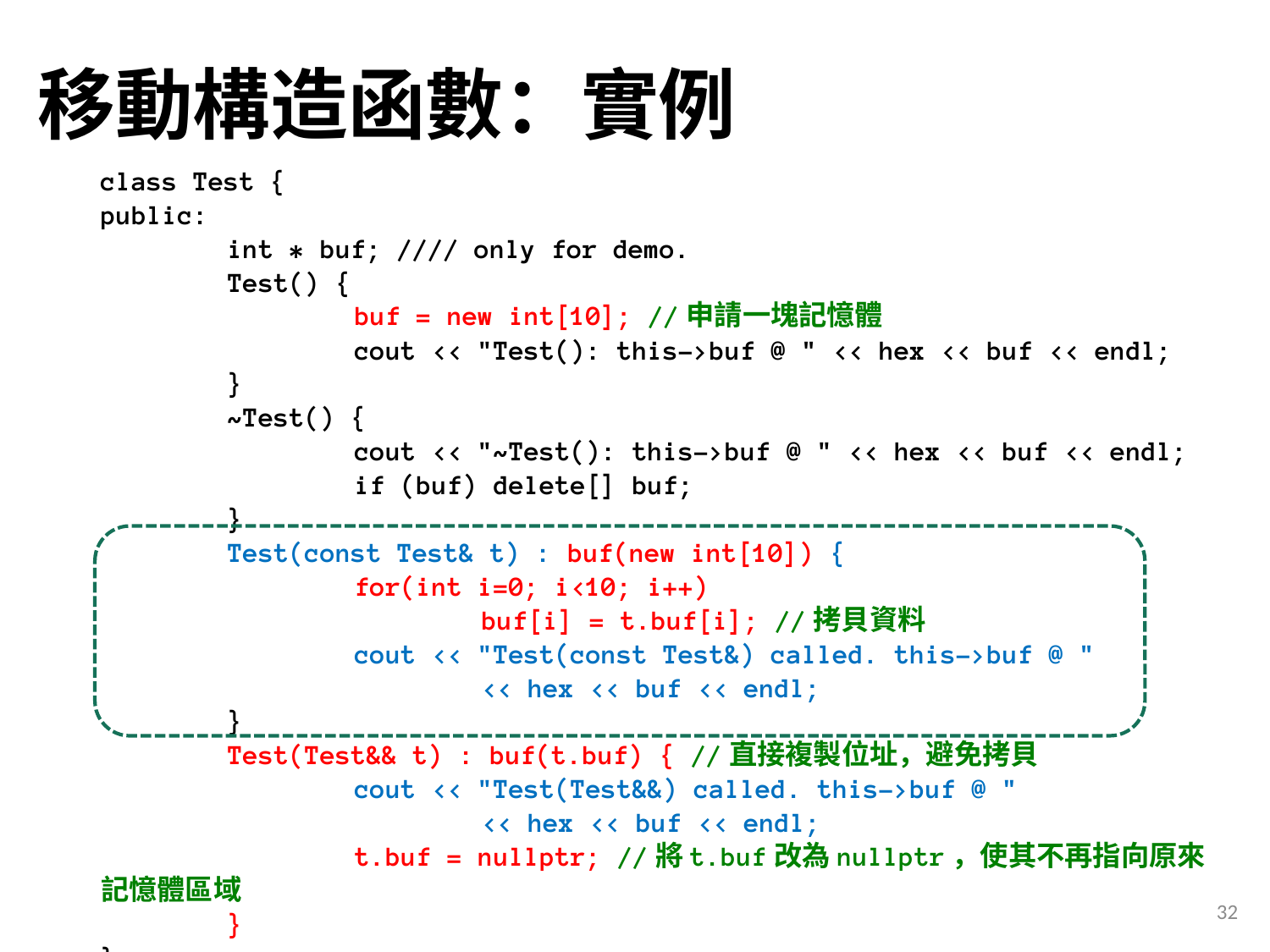

# 移動構造函數：實例
class Test {
public:
	int * buf; //// only for demo.
	Test() {
		buf = new int[10]; //申請一塊記憶體
		cout << "Test(): this->buf @ " << hex << buf << endl;
	}
	~Test() {
		cout << "~Test(): this->buf @ " << hex << buf << endl;
		if (buf) delete[] buf;
	}
	Test(const Test& t) : buf(new int[10]) {
		for(int i=0; i<10; i++)
			buf[i] = t.buf[i]; //拷貝資料
		cout << "Test(const Test&) called. this->buf @ "
			<< hex << buf << endl;
	}
	Test(Test&& t) : buf(t.buf) { //直接複製位址，避免拷貝
		cout << "Test(Test&&) called. this->buf @ "
			<< hex << buf << endl;
		t.buf = nullptr; //將t.buf改為nullptr，使其不再指向原來記憶體區域
	}
};

32